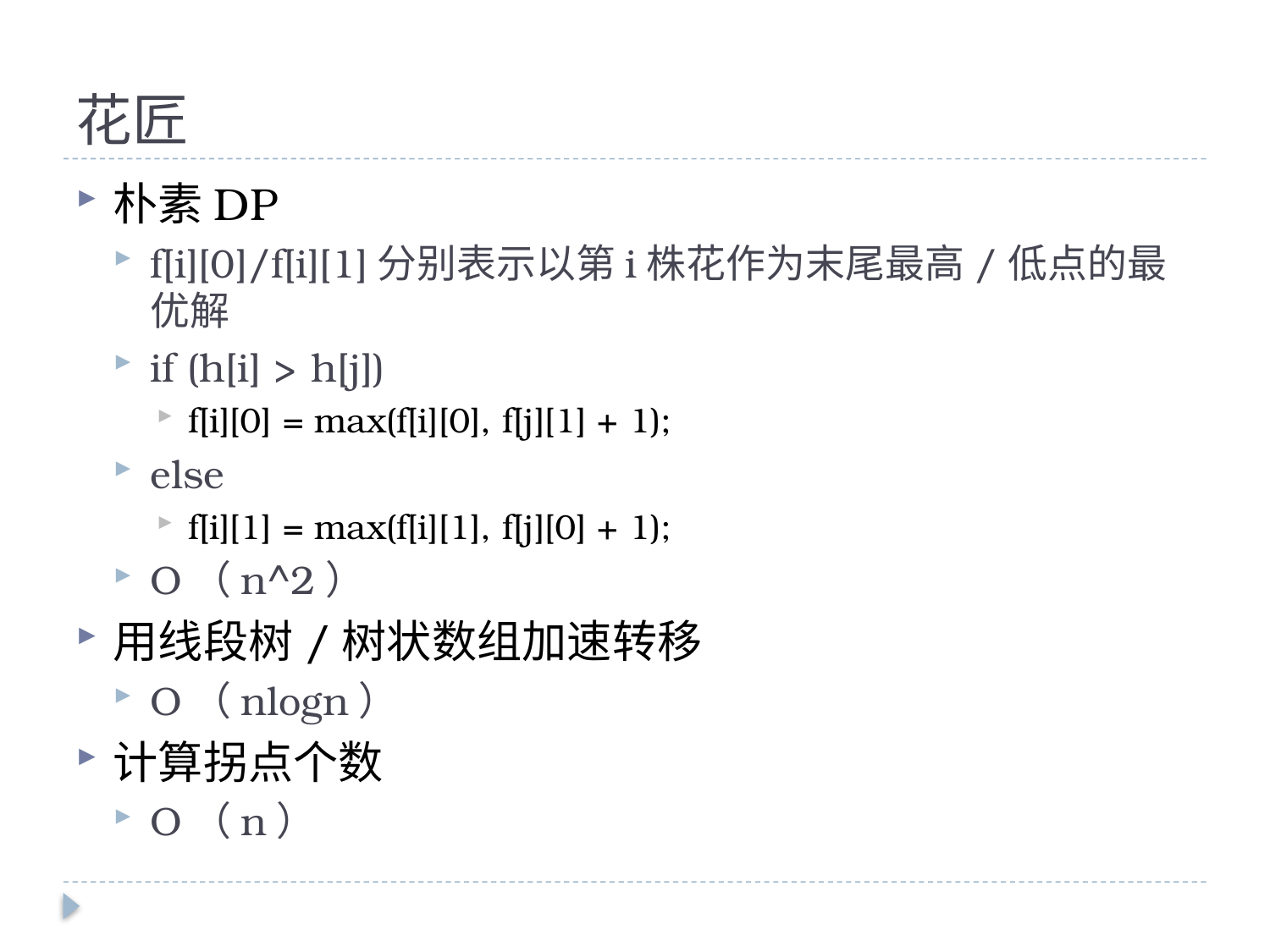

# 花匠
朴素DP
f[i][0]/f[i][1]分别表示以第i株花作为末尾最高/低点的最优解
if (h[i] > h[j])
f[i][0] = max(f[i][0], f[j][1] + 1);
else
f[i][1] = max(f[i][1], f[j][0] + 1);
O（n^2）
用线段树/树状数组加速转移
O（nlogn）
计算拐点个数
O（n）